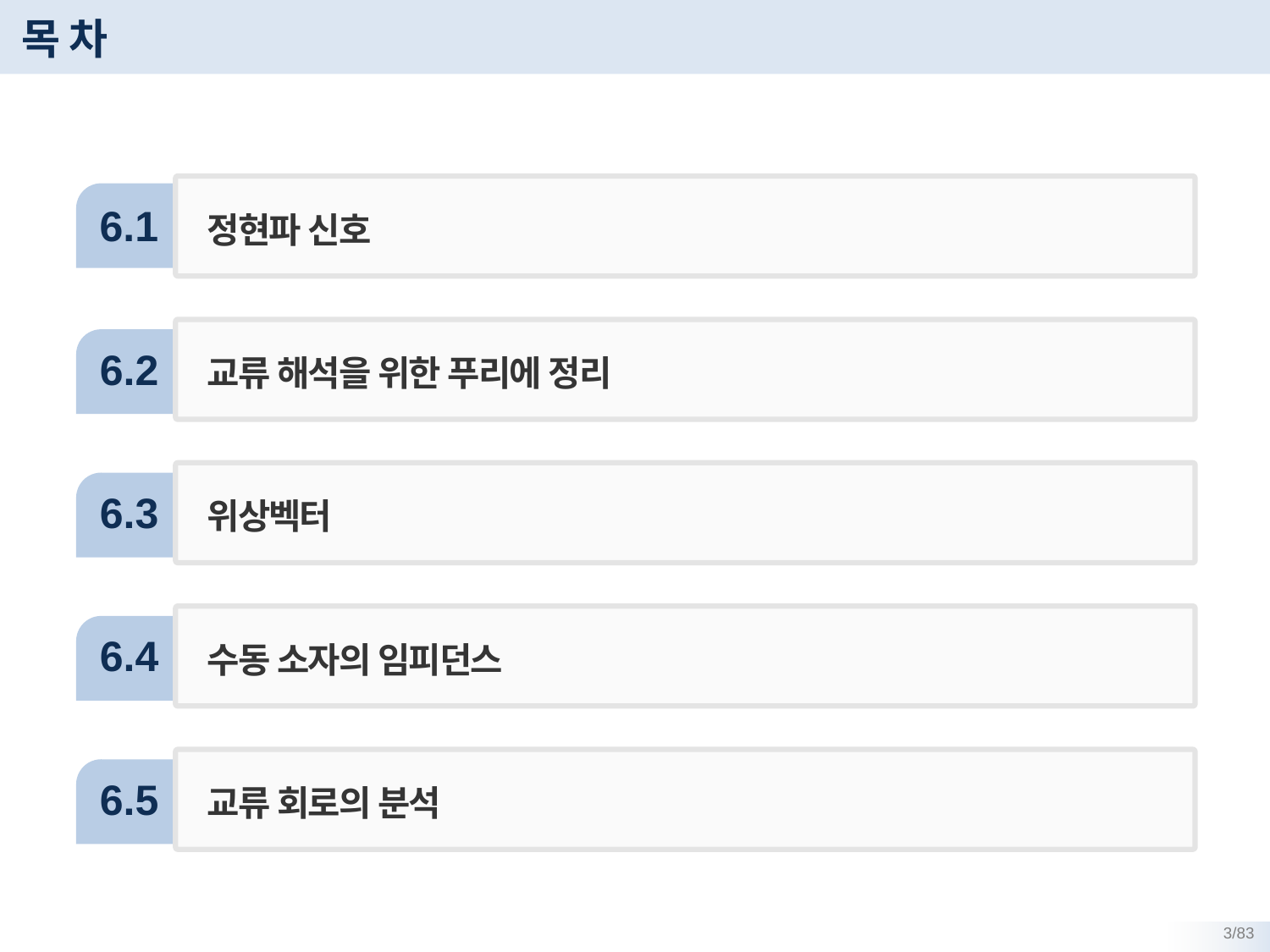

# 목 차

6.1
정현파 신호

교류 해석을 위한 푸리에 정리
6.2

위상벡터
6.3

수동 소자의 임피던스
6.4

교류 회로의 분석
6.5